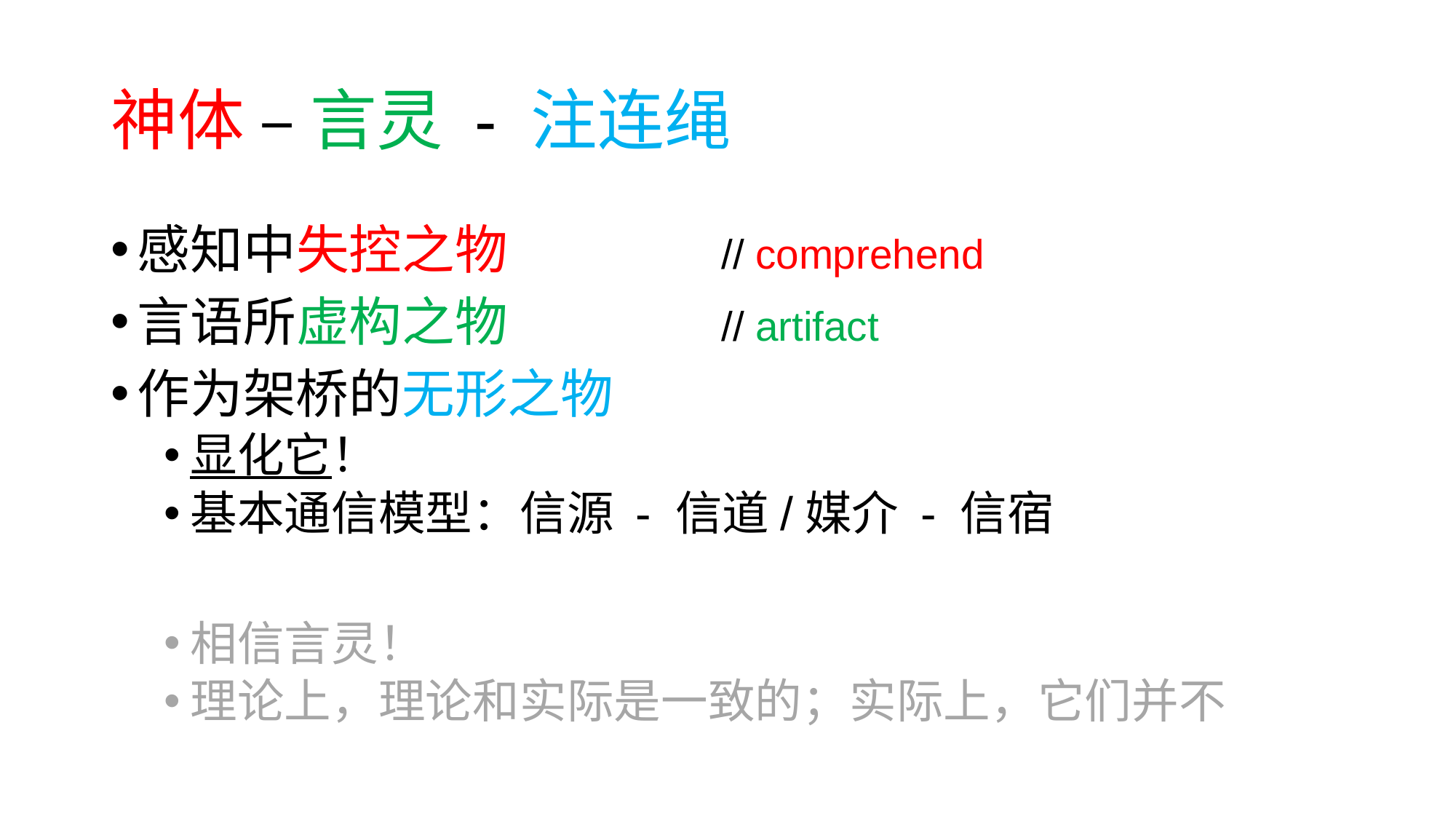

# 神体 – 言灵 - 注连绳
感知中失控之物                 // comprehend
言语所虚构之物                 // artifact
作为架桥的无形之物
显化它！
基本通信模型：信源 - 信道/媒介 - 信宿

相信言灵！
理论上，理论和实际是一致的；实际上，它们并不